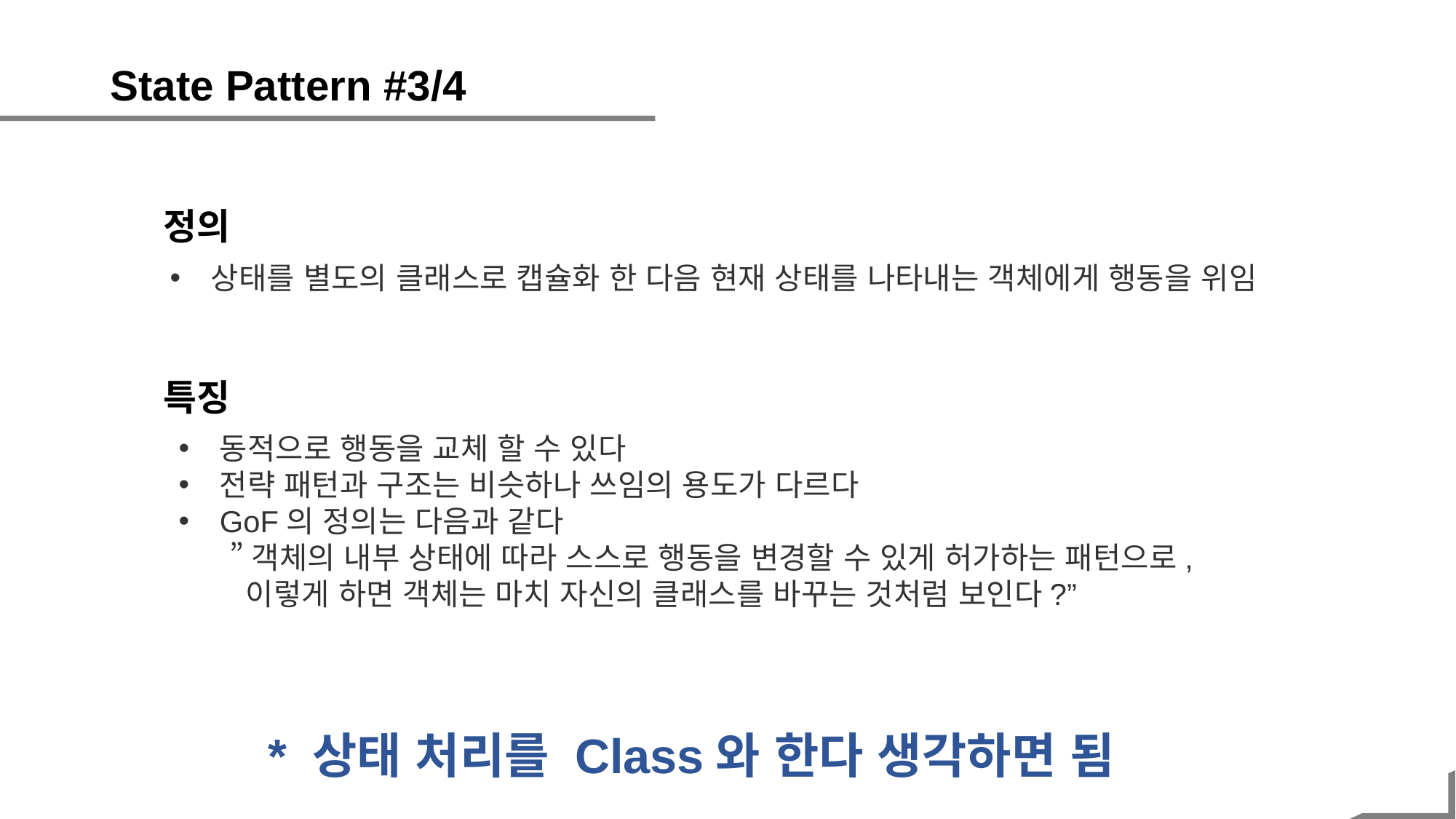

State Pattern #3/4

정의
상태를 별도의 클래스로 캡슐화 한 다음 현재 상태를 나타내는 객체에게 행동을 위임
특징
동적으로 행동을 교체 할 수 있다
전략 패턴과 구조는 비슷하나 쓰임의 용도가 다르다
GoF의 정의는 다음과 같다
      ”객체의 내부 상태에 따라 스스로 행동을 변경할 수 있게 허가하는 패턴으로,
       이렇게 하면 객체는 마치 자신의 클래스를 바꾸는 것처럼 보인다?”
* 상태 처리를 Class와 한다 생각하면 됨